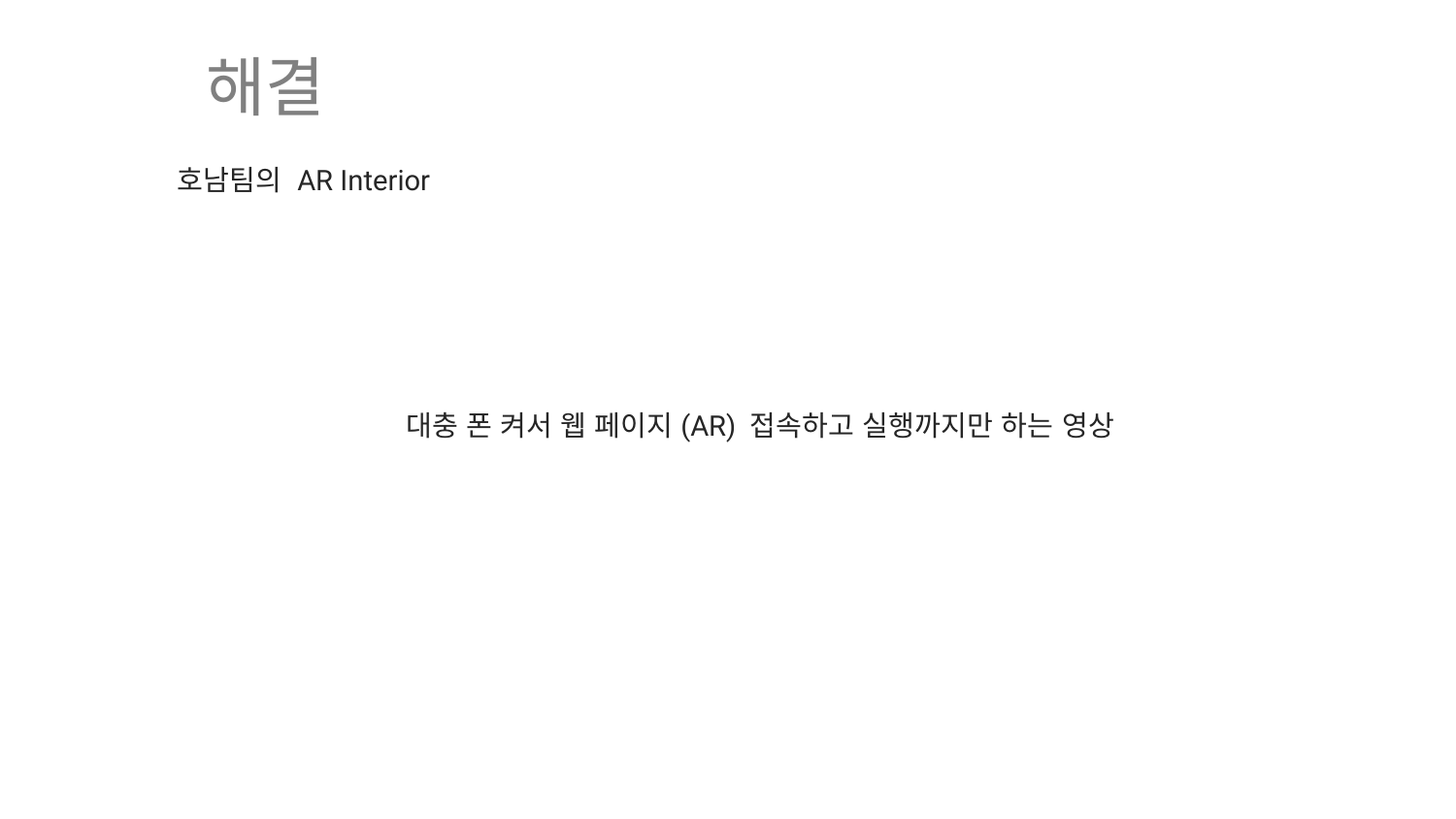

# 해결
호남팀의 AR Interior
대충 폰 켜서 웹 페이지(AR) 접속하고 실행까지만 하는 영상